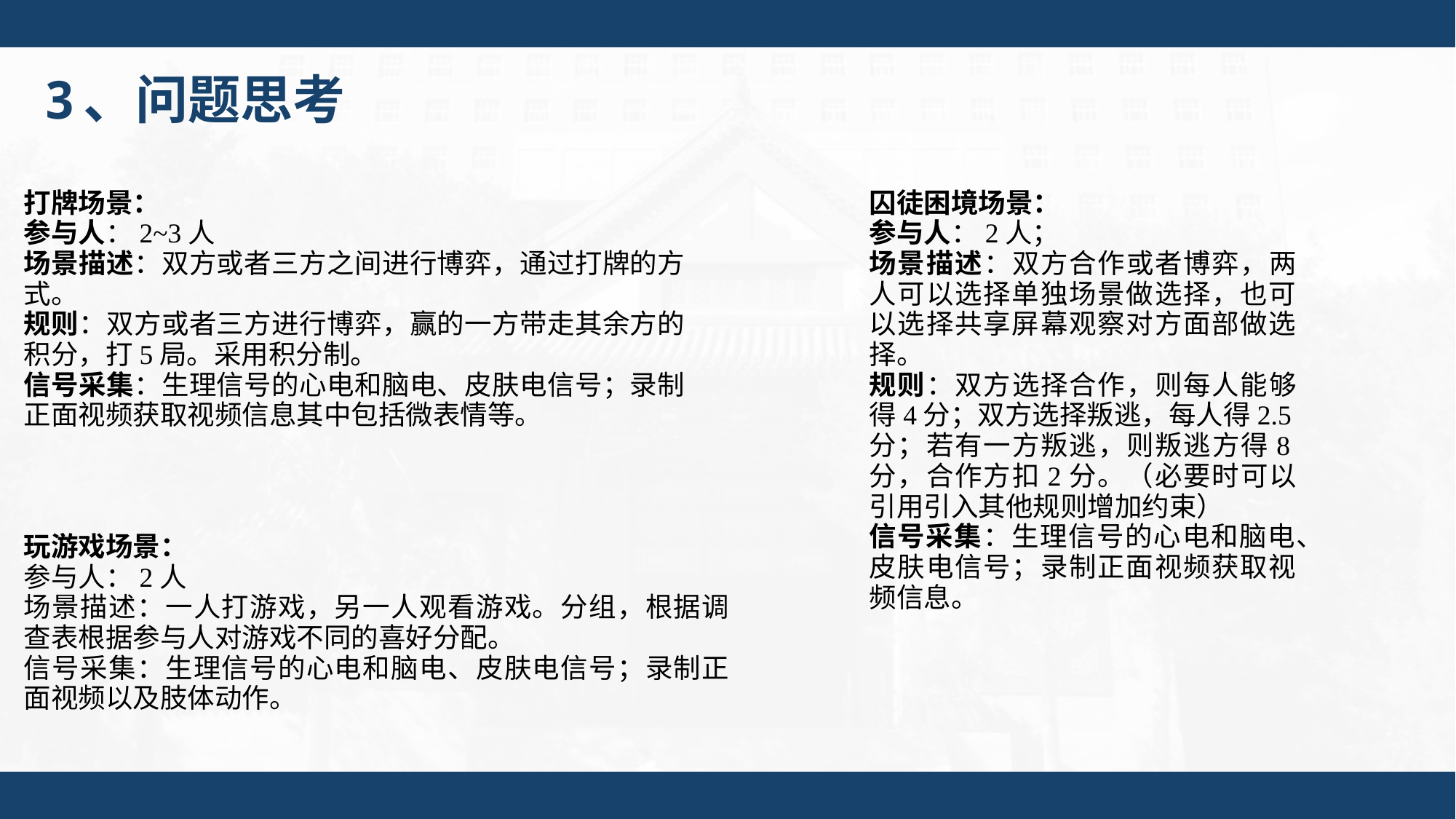

3、问题思考
打牌场景：
参与人：2~3人
场景描述：双方或者三方之间进行博弈，通过打牌的方式。
规则：双方或者三方进行博弈，赢的一方带走其余方的积分，打5局。采用积分制。
信号采集：生理信号的心电和脑电、皮肤电信号；录制正面视频获取视频信息其中包括微表情等。
囚徒困境场景：
参与人：2人；
场景描述：双方合作或者博弈，两人可以选择单独场景做选择，也可以选择共享屏幕观察对方面部做选择。
规则：双方选择合作，则每人能够得4分；双方选择叛逃，每人得2.5分；若有一方叛逃，则叛逃方得8分，合作方扣2分。（必要时可以引用引入其他规则增加约束）
信号采集：生理信号的心电和脑电、皮肤电信号；录制正面视频获取视频信息。
玩游戏场景：
参与人：2人
场景描述：一人打游戏，另一人观看游戏。分组，根据调查表根据参与人对游戏不同的喜好分配。
信号采集：生理信号的心电和脑电、皮肤电信号；录制正面视频以及肢体动作。